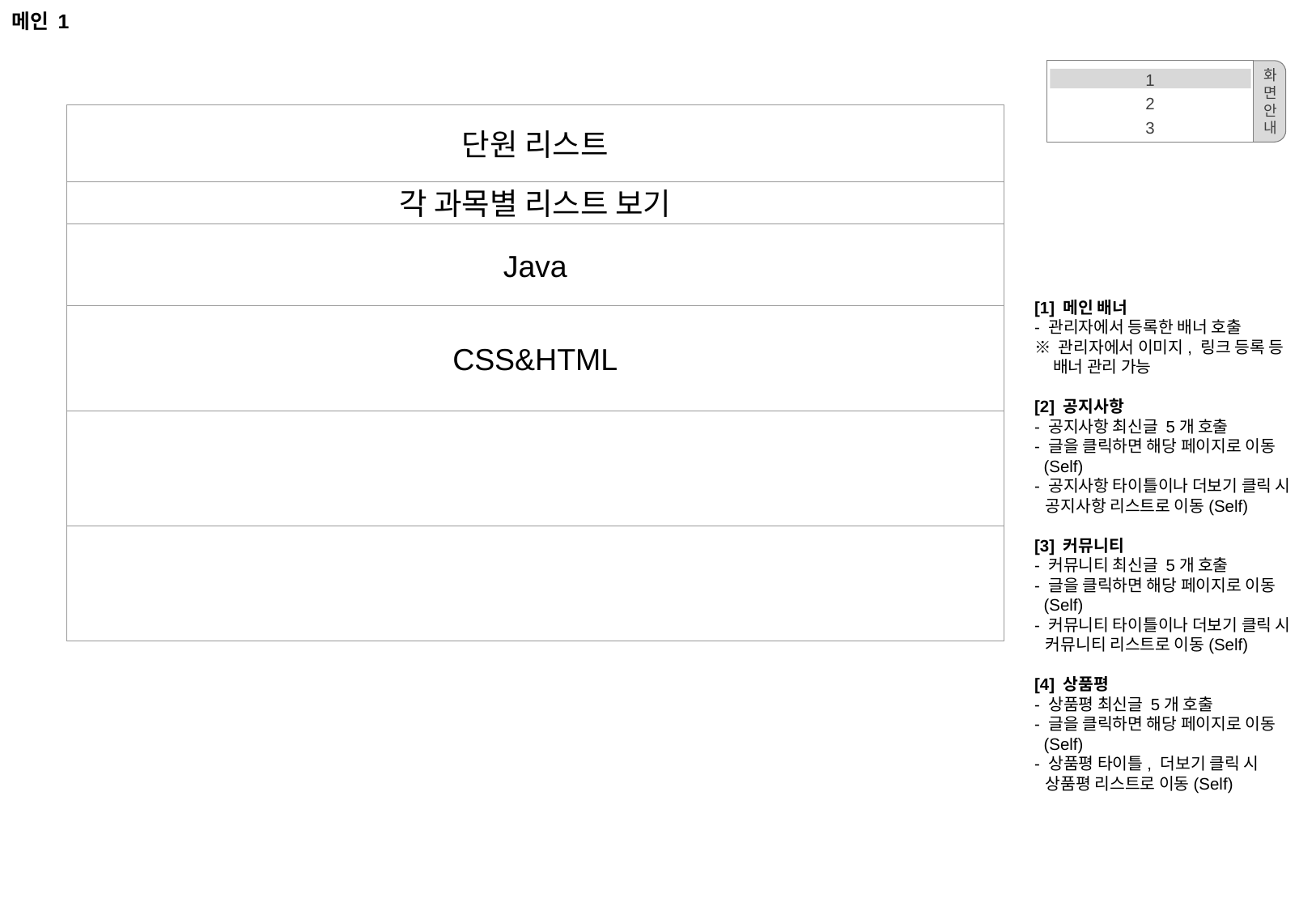

메인 1

[1] 메인 배너
- 관리자에서 등록한 배너 호출
※ 관리자에서 이미지, 링크 등록 등
    배너 관리 가능

[2] 공지사항
- 공지사항 최신글 5개 호출
- 글을 클릭하면 해당 페이지로 이동
  (Self)
- 공지사항 타이틀이나 더보기 클릭 시
  공지사항 리스트로 이동(Self)

[3] 커뮤니티
- 커뮤니티 최신글 5개 호출
- 글을 클릭하면 해당 페이지로 이동
  (Self)
- 커뮤니티 타이틀이나 더보기 클릭 시
  커뮤니티 리스트로 이동(Self)

[4] 상품평
- 상품평 최신글 5개 호출
- 글을 클릭하면 해당 페이지로 이동
  (Self)
- 상품평 타이틀, 더보기 클릭 시
  상품평 리스트로 이동(Self)
1
2
3
화
면
안
내

단원 리스트
각 과목별 리스트 보기
Java
CSS&HTML